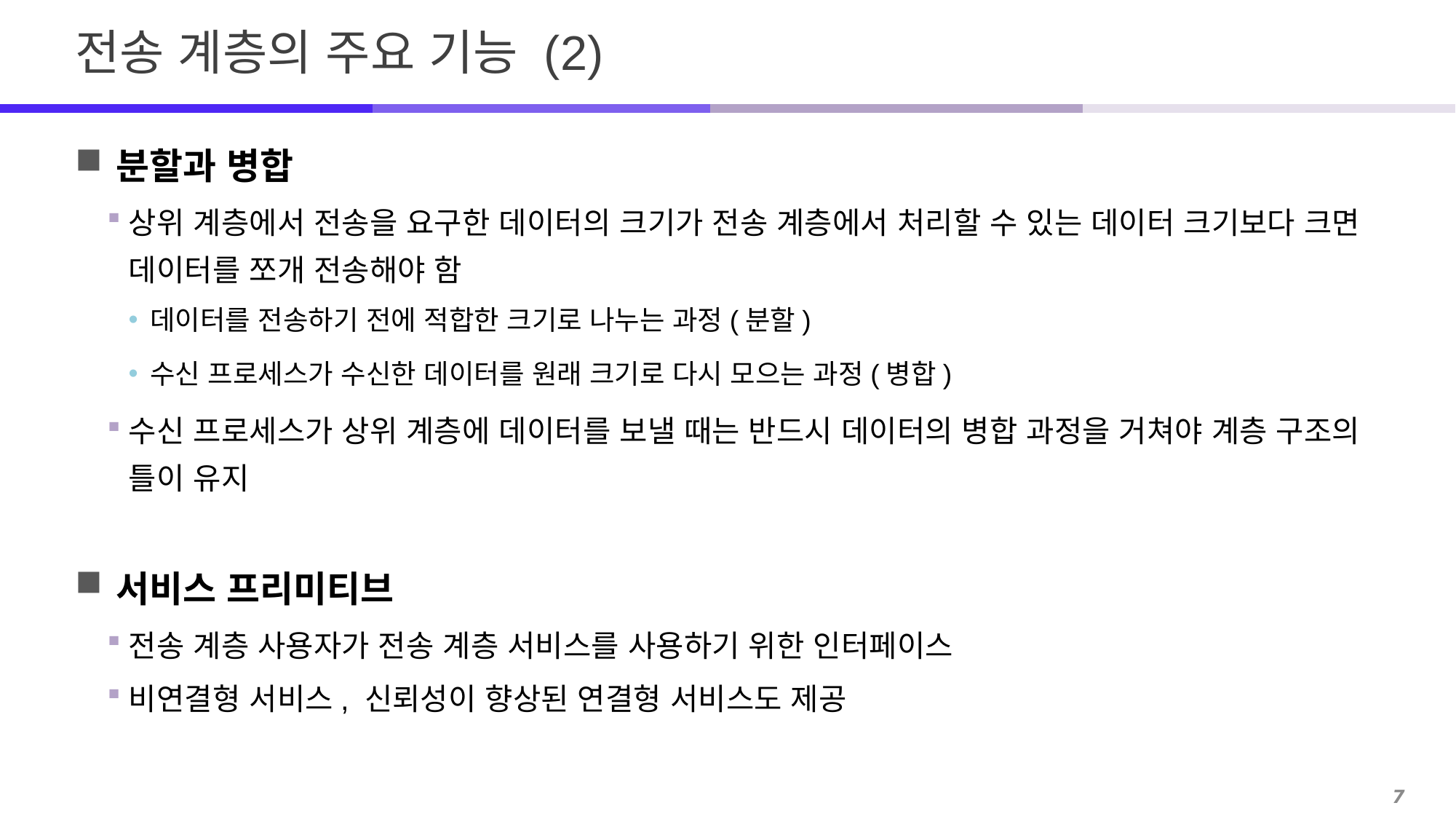

# 전송 계층의 주요 기능 (2)
분할과 병합
상위 계층에서 전송을 요구한 데이터의 크기가 전송 계층에서 처리할 수 있는 데이터 크기보다 크면 데이터를 쪼개 전송해야 함
데이터를 전송하기 전에 적합한 크기로 나누는 과정(분할)
수신 프로세스가 수신한 데이터를 원래 크기로 다시 모으는 과정(병합)
수신 프로세스가 상위 계층에 데이터를 보낼 때는 반드시 데이터의 병합 과정을 거쳐야 계층 구조의 틀이 유지

서비스 프리미티브
전송 계층 사용자가 전송 계층 서비스를 사용하기 위한 인터페이스
비연결형 서비스, 신뢰성이 향상된 연결형 서비스도 제공